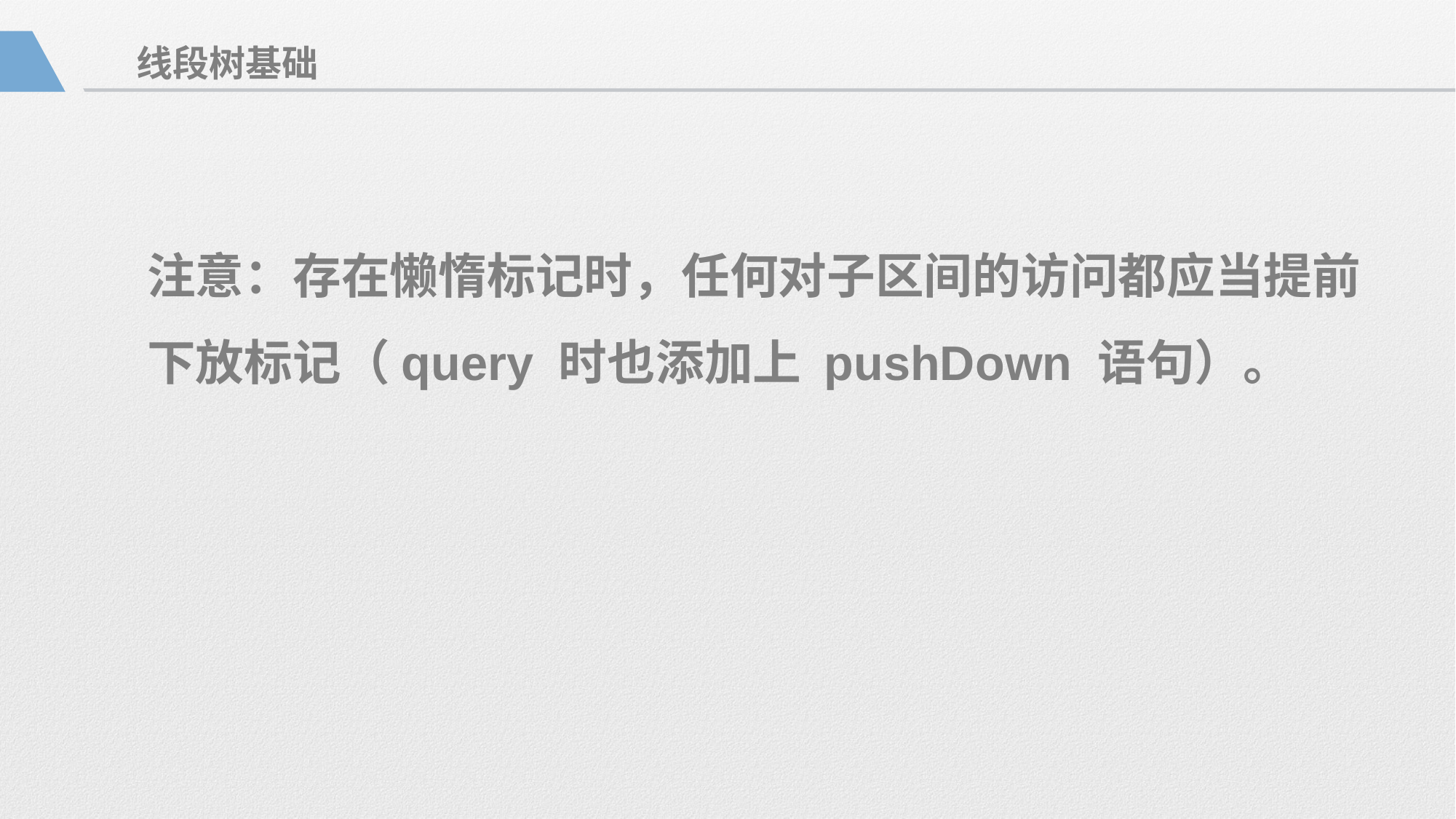

线段树基础
注意：存在懒惰标记时，任何对子区间的访问都应当提前下放标记（query 时也添加上 pushDown 语句）。